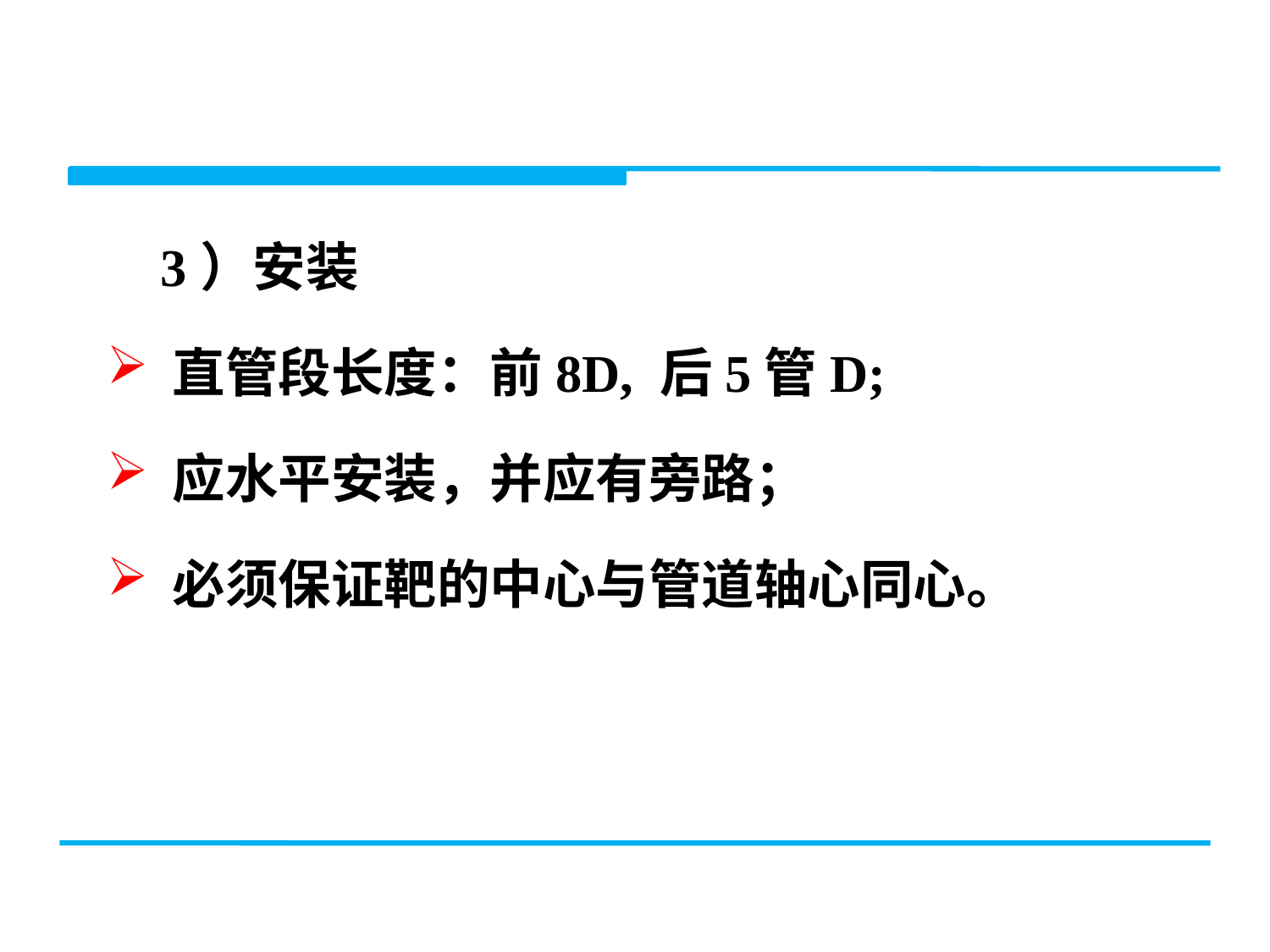

3）安装
直管段长度：前8D, 后5管D;
应水平安装，并应有旁路；
必须保证靶的中心与管道轴心同心。